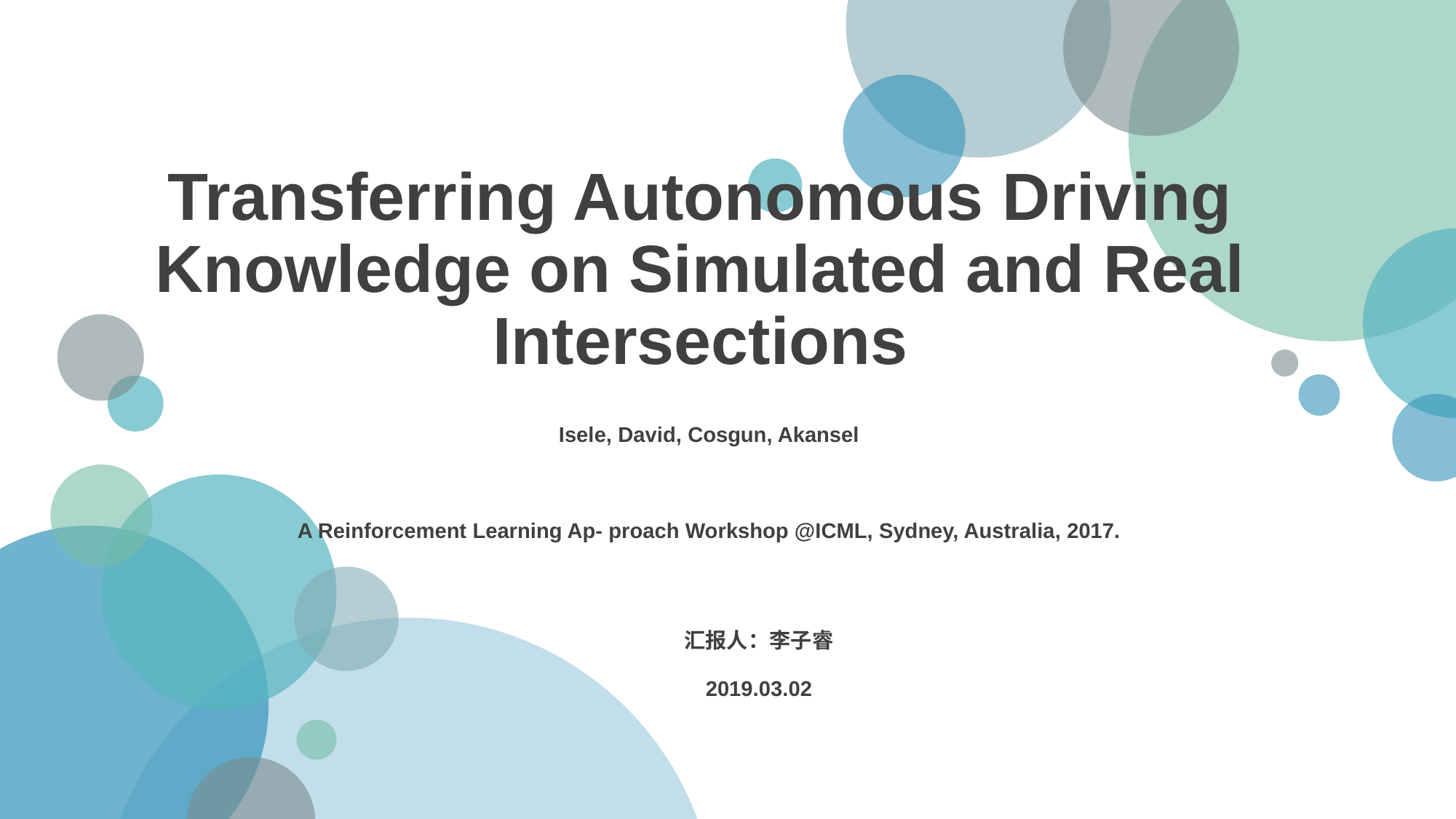

Transferring Autonomous Driving Knowledge on Simulated and Real Intersections
Isele, David, Cosgun, Akansel

A Reinforcement Learning Ap- proach Workshop @ICML, Sydney, Australia, 2017.
汇报人：李子睿
2019.03.02